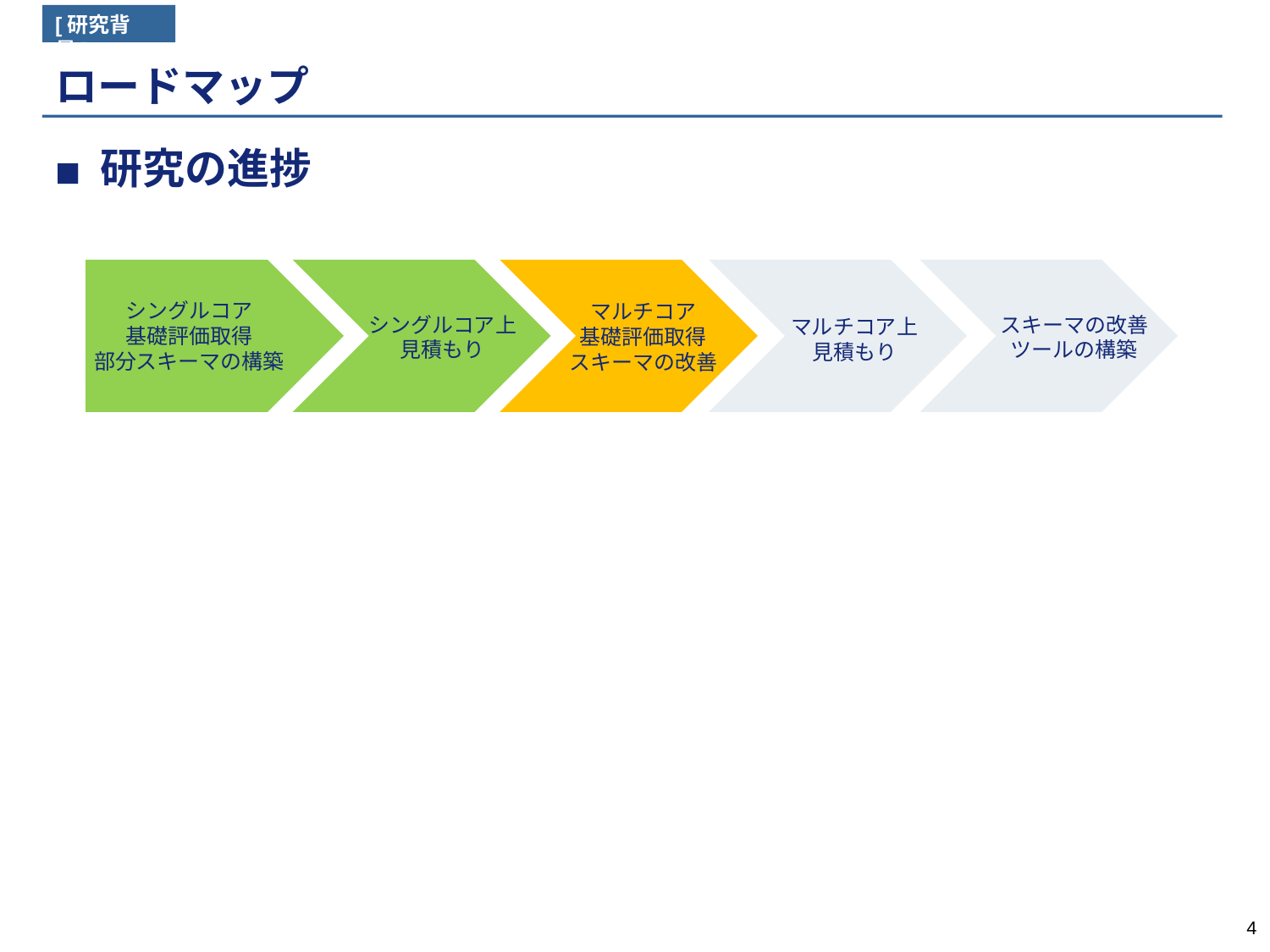

[研究背景]
# ロードマップ
 研究の進捗

シングルコア
基礎評価取得
部分スキーマの構築
マルチコア
基礎評価取得
スキーマの改善
シングルコア上
見積もり
スキーマの改善
ツールの構築
マルチコア上
見積もり
4